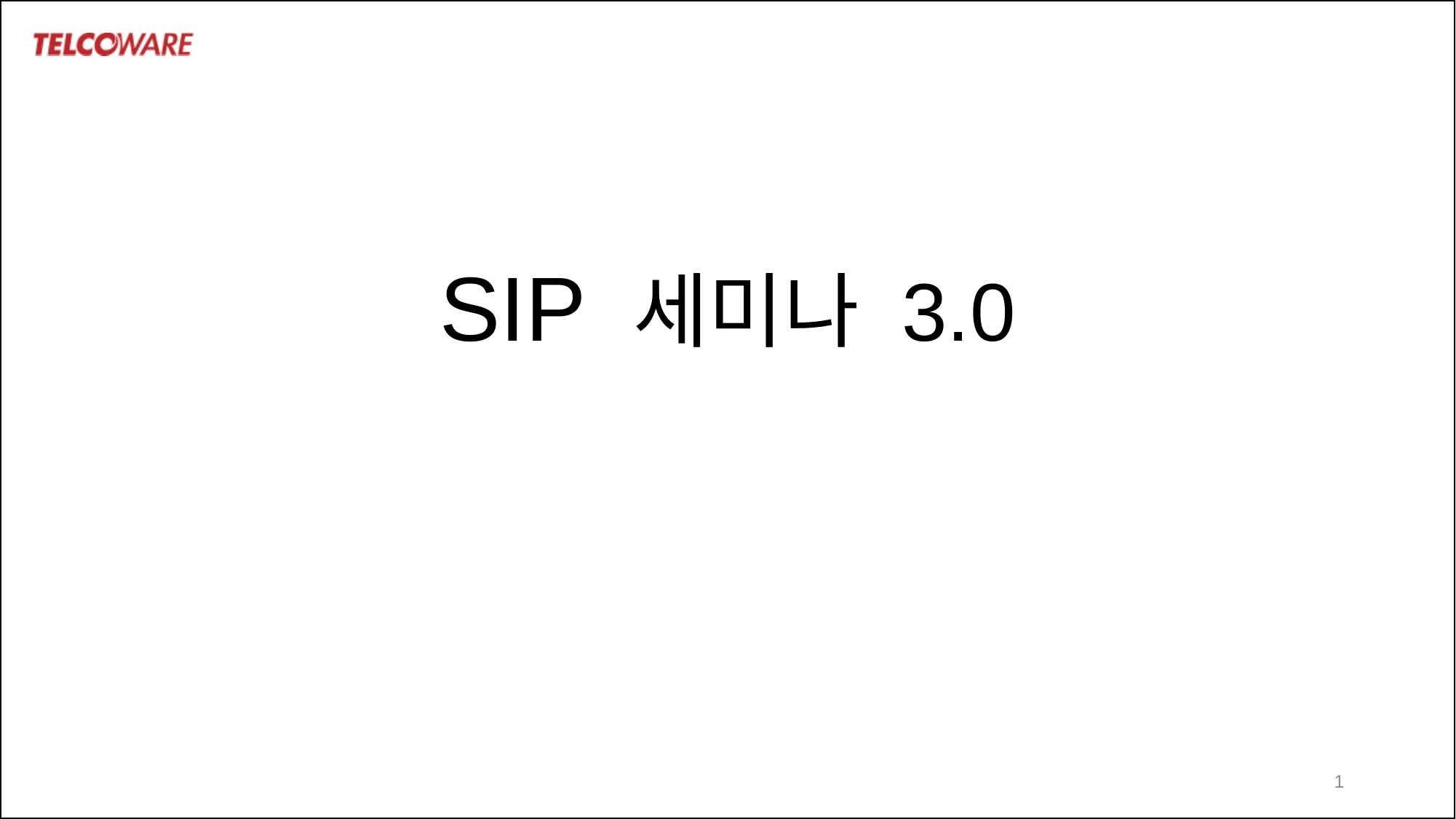

# SIP 세미나 3.0

Proxy Behavior
Transaction
Transport
Common Message Components
Data Solution 2 팀
김윤겸
1